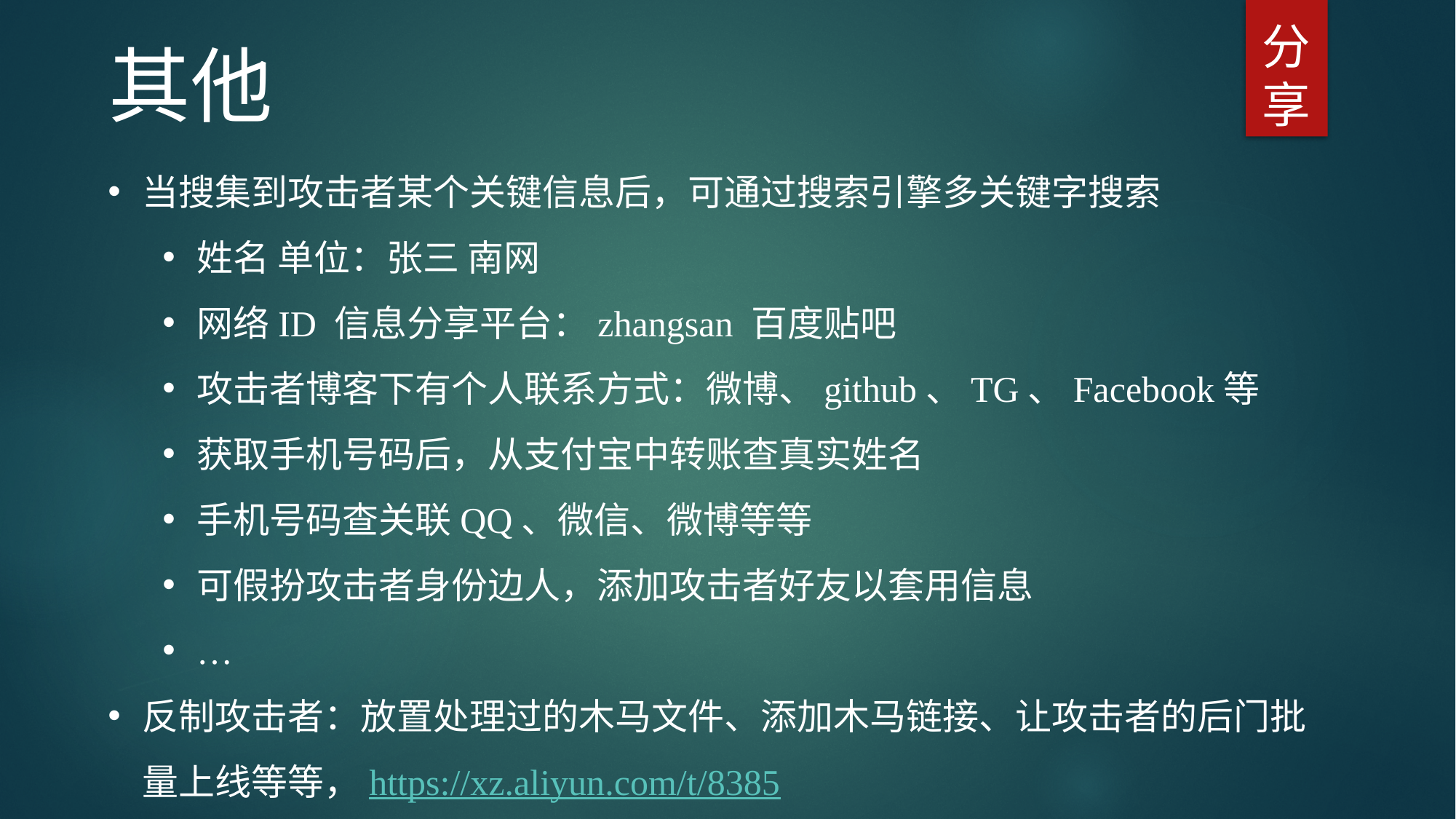

分享
其他
当搜集到攻击者某个关键信息后，可通过搜索引擎多关键字搜索
姓名 单位：张三 南网
网络ID 信息分享平台：zhangsan 百度贴吧
攻击者博客下有个人联系方式：微博、github、TG、Facebook等
获取手机号码后，从支付宝中转账查真实姓名
手机号码查关联QQ、微信、微博等等
可假扮攻击者身份边人，添加攻击者好友以套用信息
…
反制攻击者：放置处理过的木马文件、添加木马链接、让攻击者的后门批量上线等等，https://xz.aliyun.com/t/8385